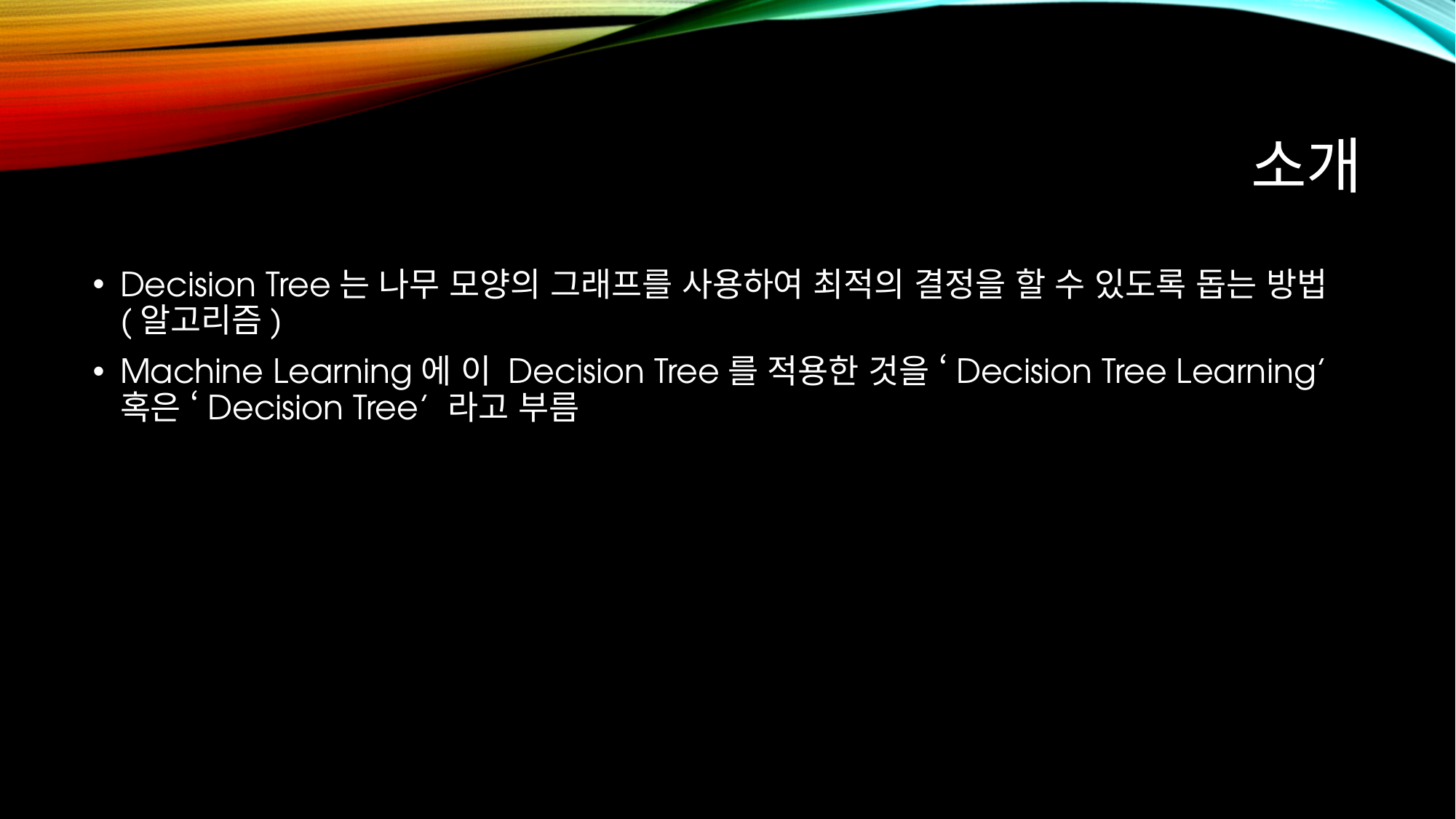

# 소개
Decision Tree는 나무 모양의 그래프를 사용하여 최적의 결정을 할 수 있도록 돕는 방법(알고리즘)
Machine Learning에 이 Decision Tree를 적용한 것을 ‘Decision Tree Learning’ 혹은 ‘Decision Tree’ 라고 부름